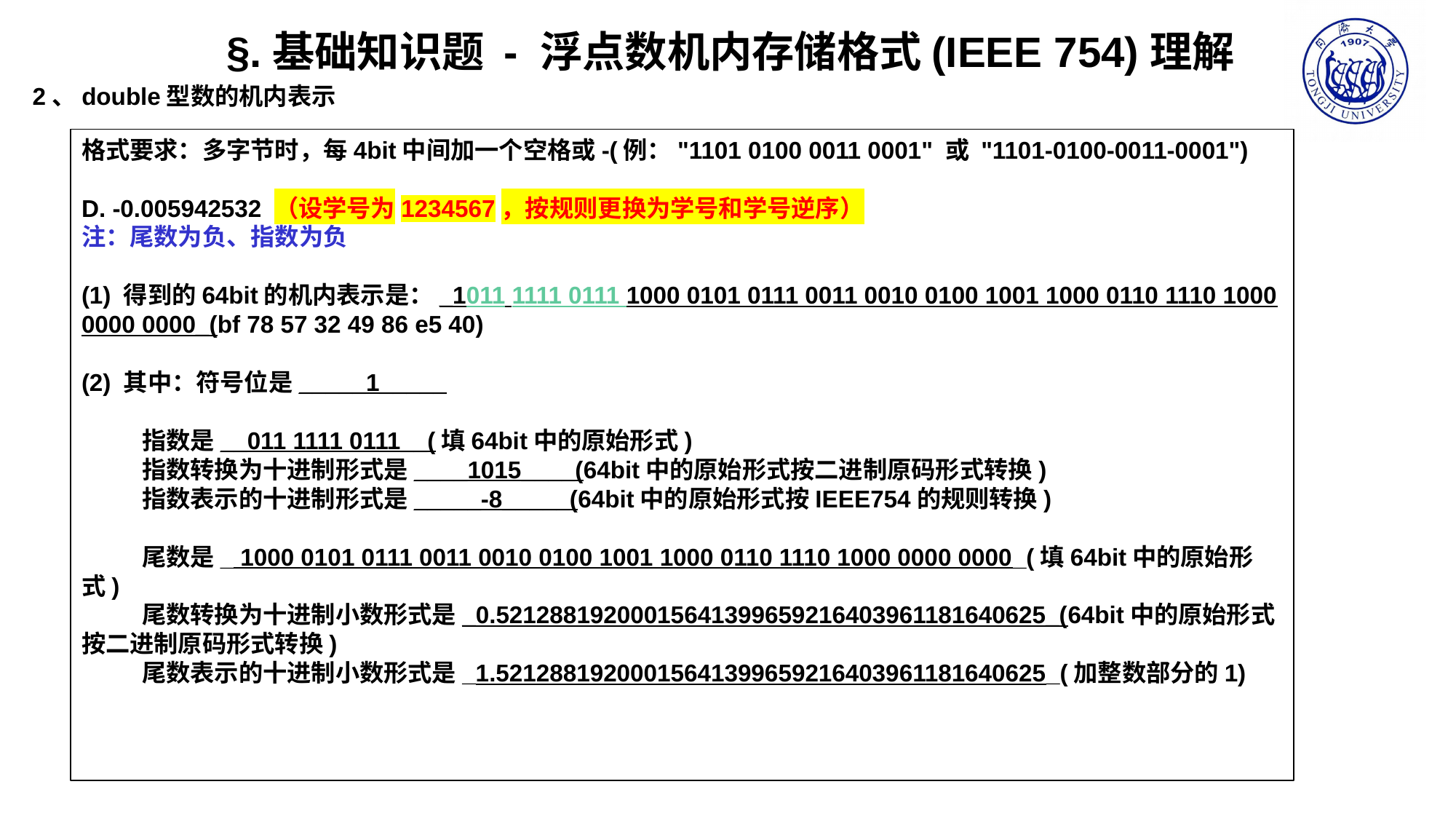

§.基础知识题 - 浮点数机内存储格式(IEEE 754)理解
2、double型数的机内表示
格式要求：多字节时，每4bit中间加一个空格或-(例："1101 0100 0011 0001" 或 "1101-0100-0011-0001")

D. -0.005942532 （设学号为1234567，按规则更换为学号和学号逆序）
注：尾数为负、指数为负

(1) 得到的64bit的机内表示是：_1011 1111 0111 1000 0101 0111 0011 0010 0100 1001 1000 0110 1110 1000 0000 0000_(bf 78 57 32 49 86 e5 40)

(2) 其中：符号位是_____1_____

          指数是__011 1111 0111__(填64bit中的原始形式)
          指数转换为十进制形式是____1015____(64bit中的原始形式按二进制原码形式转换)
          指数表示的十进制形式是_____-8_____(64bit中的原始形式按IEEE754的规则转换)

          尾数是_ 1000 0101 0111 0011 0010 0100 1001 1000 0110 1110 1000 0000 0000_(填64bit中的原始形式)
          尾数转换为十进制小数形式是_0.52128819200015641399659216403961181640625_(64bit中的原始形式按二进制原码形式转换)
          尾数表示的十进制小数形式是_1.52128819200015641399659216403961181640625_(加整数部分的1)